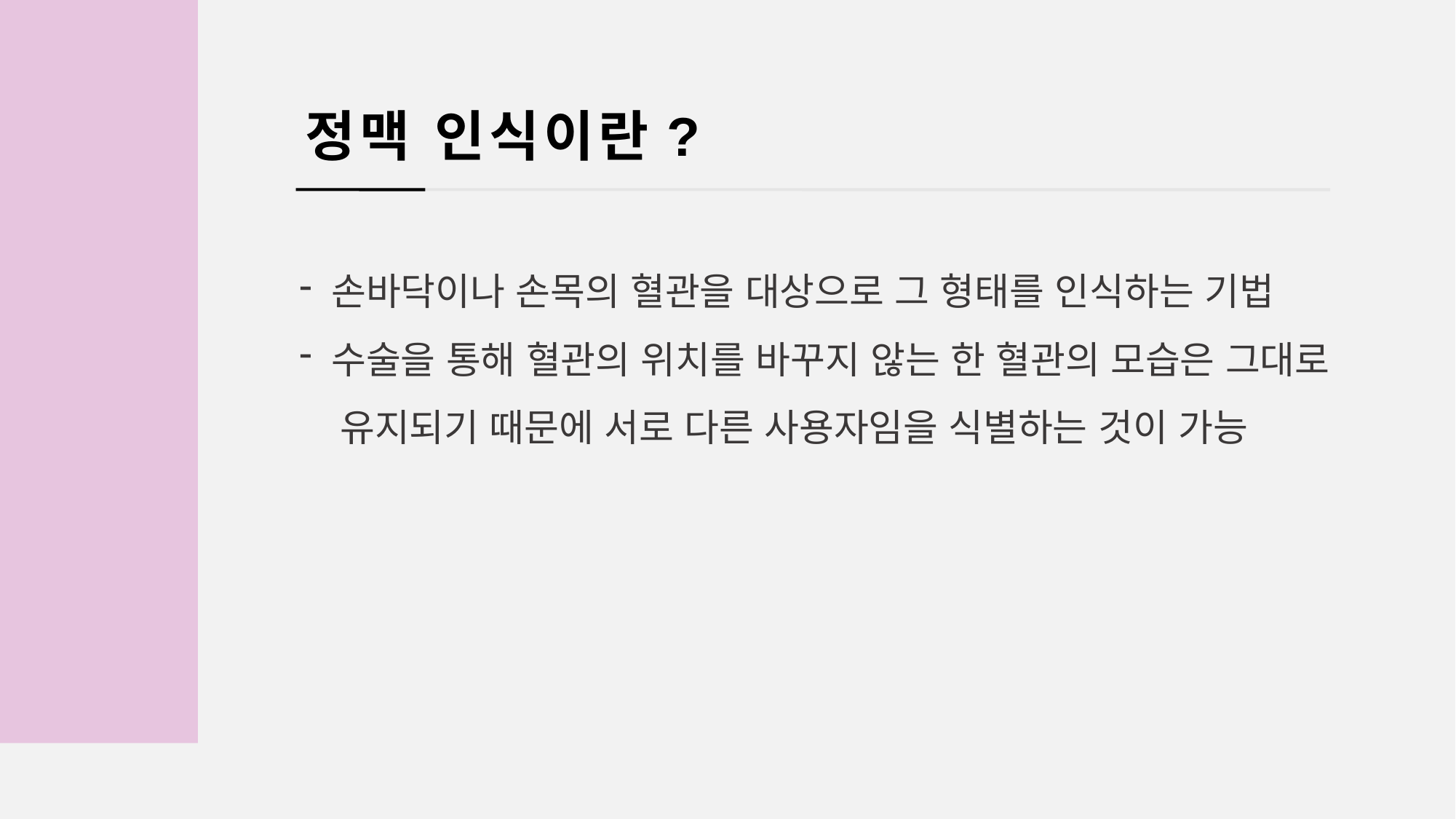

정맥 인식이란?

 손바닥이나 손목의 혈관을 대상으로 그 형태를 인식하는 기법
 수술을 통해 혈관의 위치를 바꾸지 않는 한 혈관의 모습은 그대로
   유지되기 때문에 서로 다른 사용자임을 식별하는 것이 가능